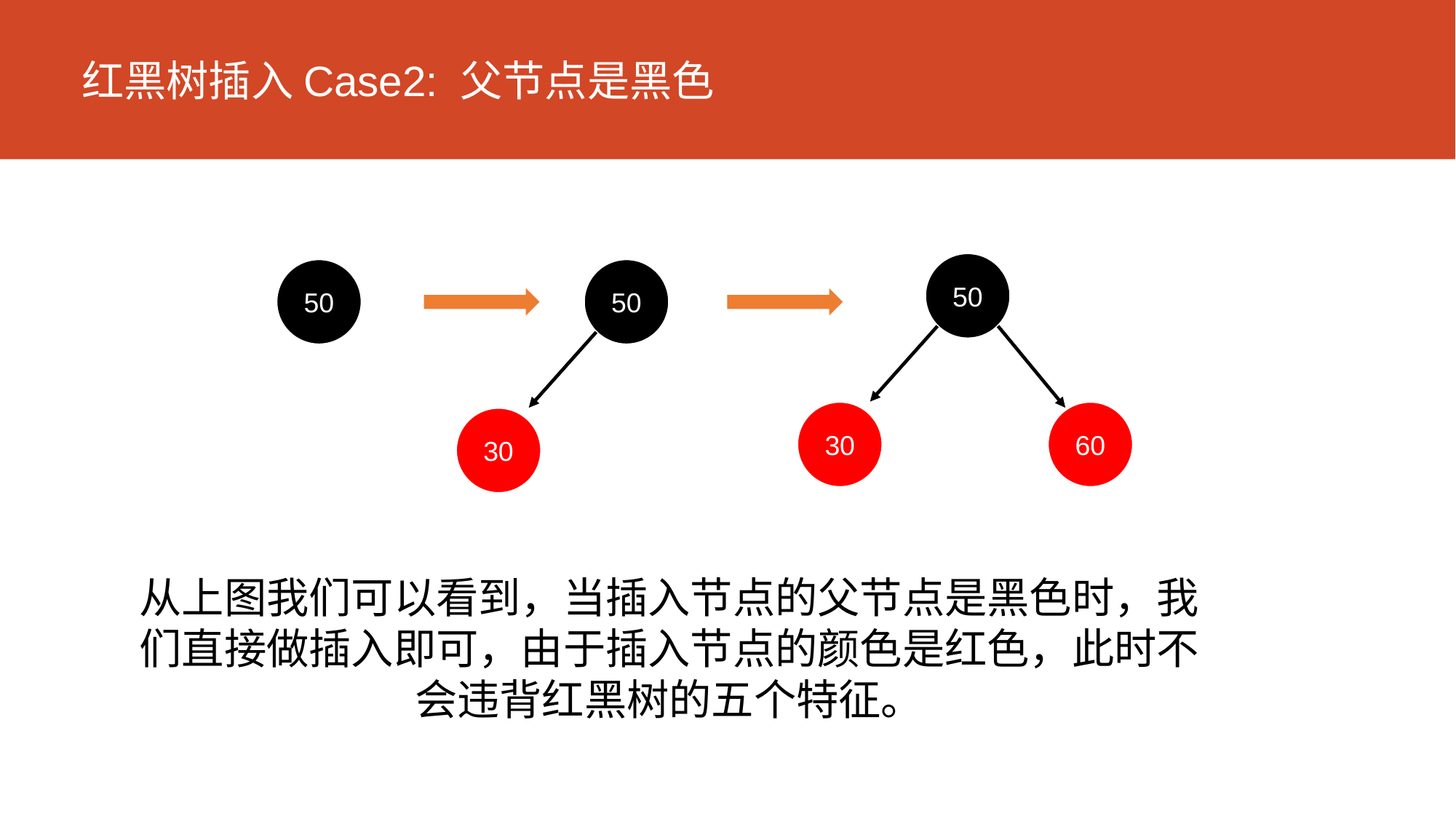

# 红黑树插入Case2: 父节点是黑色
50
50
50

30
60
30
从上图我们可以看到，当插入节点的父节点是黑色时，我
们直接做插入即可，由于插入节点的颜色是红色，此时不
会违背红黑树的五个特征。